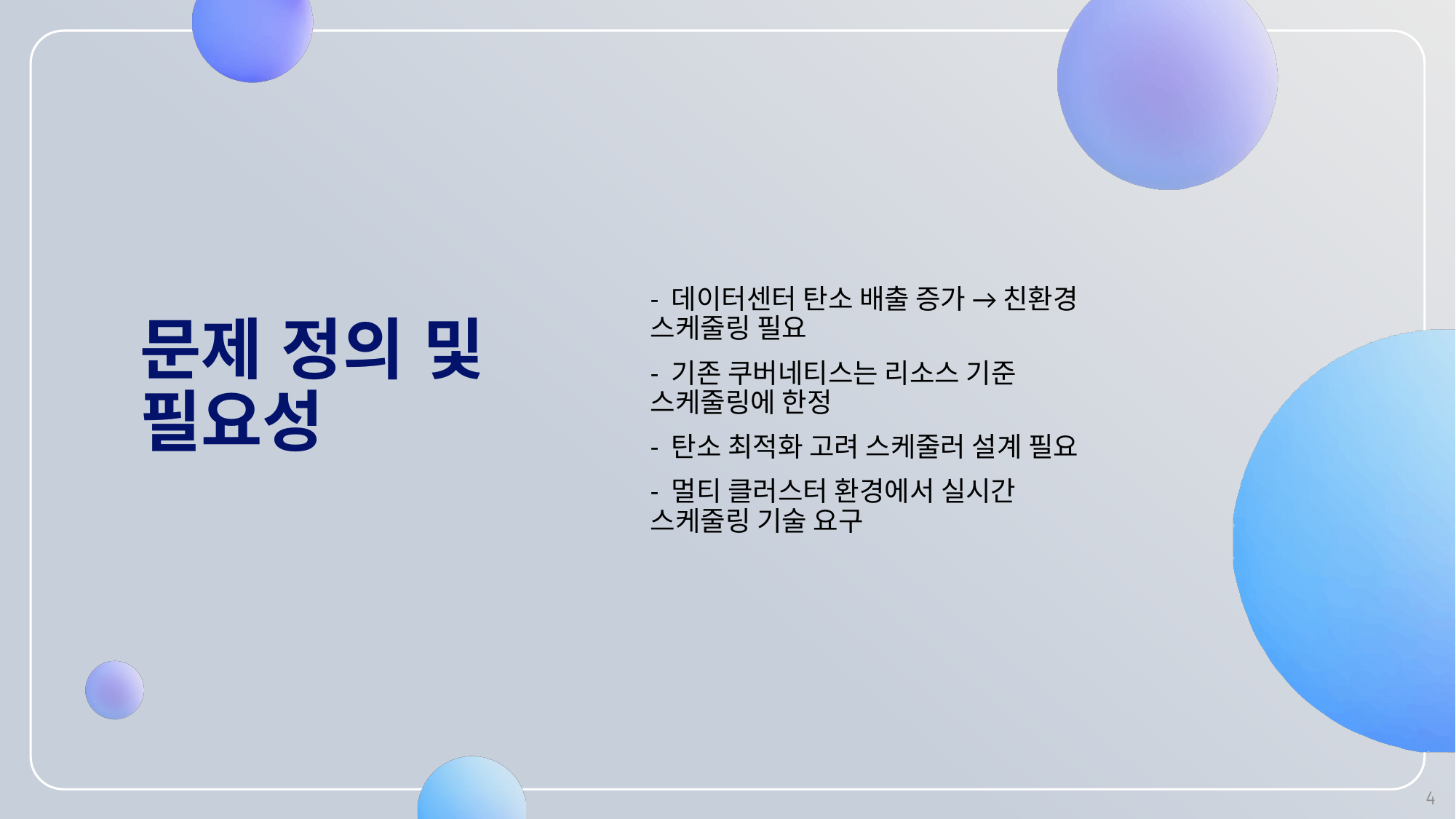

# 문제 정의 및 필요성
- 데이터센터 탄소 배출 증가 → 친환경 스케줄링 필요
- 기존 쿠버네티스는 리소스 기준 스케줄링에 한정
- 탄소 최적화 고려 스케줄러 설계 필요
- 멀티 클러스터 환경에서 실시간 스케줄링 기술 요구
4